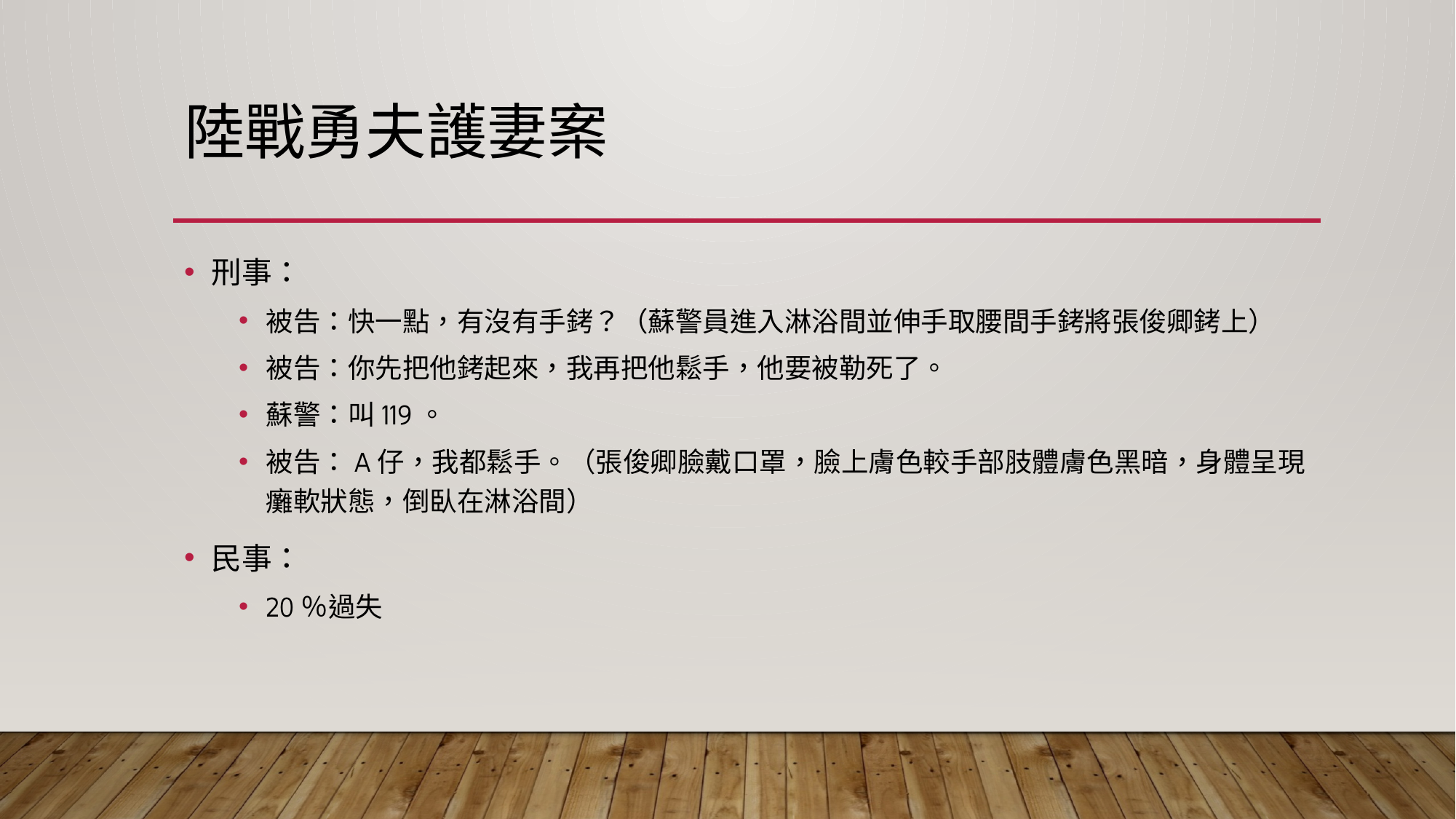

# 陸戰勇夫護妻案
刑事：
被告：快一點，有沒有手銬？（蘇警員進入淋浴間並伸手取腰間手銬將張俊卿銬上）
被告：你先把他銬起來，我再把他鬆手，他要被勒死了。
蘇警：叫119。
被告：A仔，我都鬆手。（張俊卿臉戴口罩，臉上膚色較手部肢體膚色黑暗，身體呈現癱軟狀態，倒臥在淋浴間）
民事：
20％過失